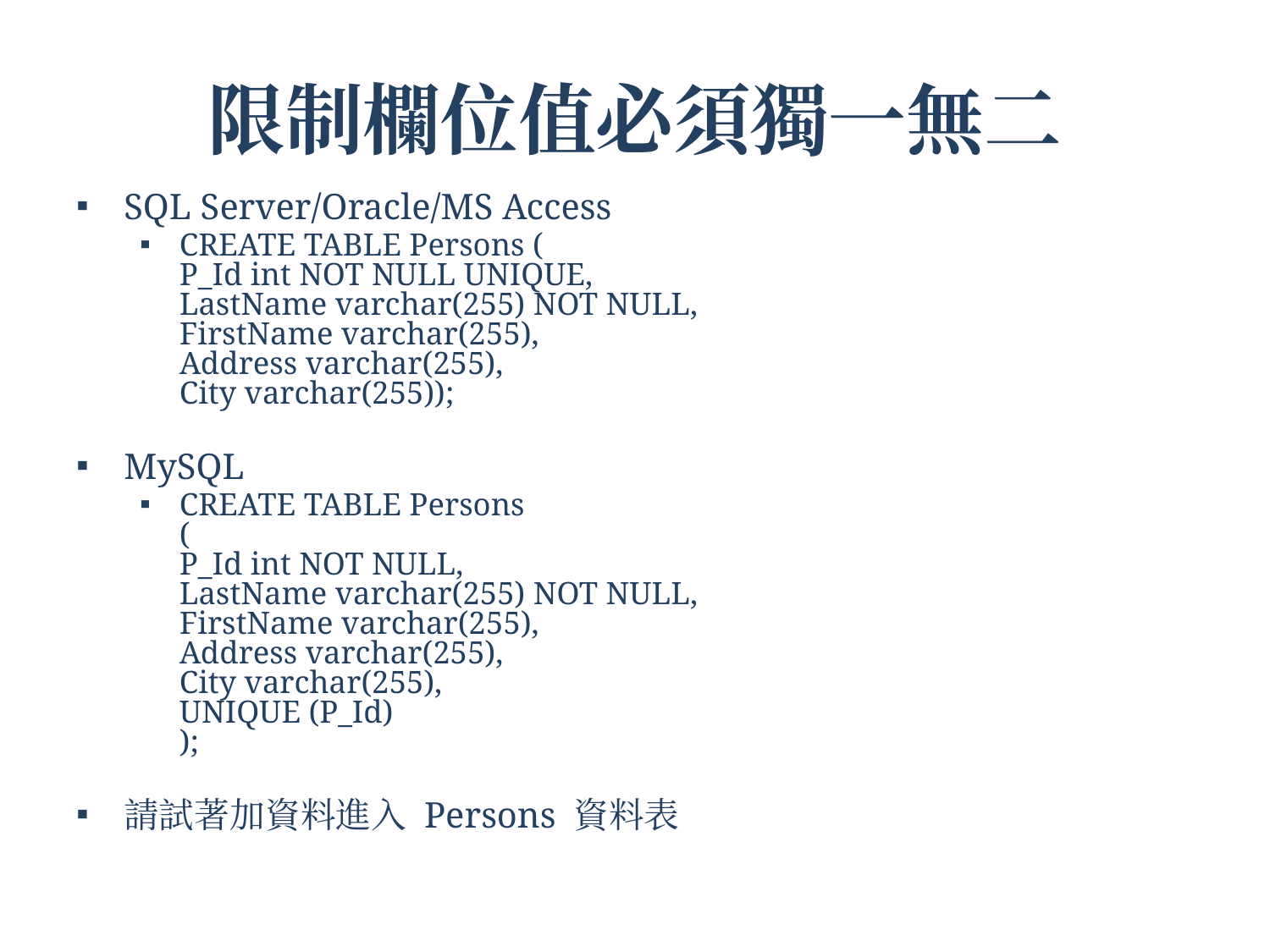

# 限制欄位值必須獨一無二
SQL Server/Oracle/MS Access
CREATE TABLE Persons (
P_Id int NOT NULL UNIQUE,
LastName varchar(255) NOT NULL,
FirstName varchar(255),
Address varchar(255),
City varchar(255));
MySQL
CREATE TABLE Persons
(
P_Id int NOT NULL,
LastName varchar(255) NOT NULL,
FirstName varchar(255),
Address varchar(255),
City varchar(255),
UNIQUE (P_Id)
);
請試著加資料進入 Persons 資料表